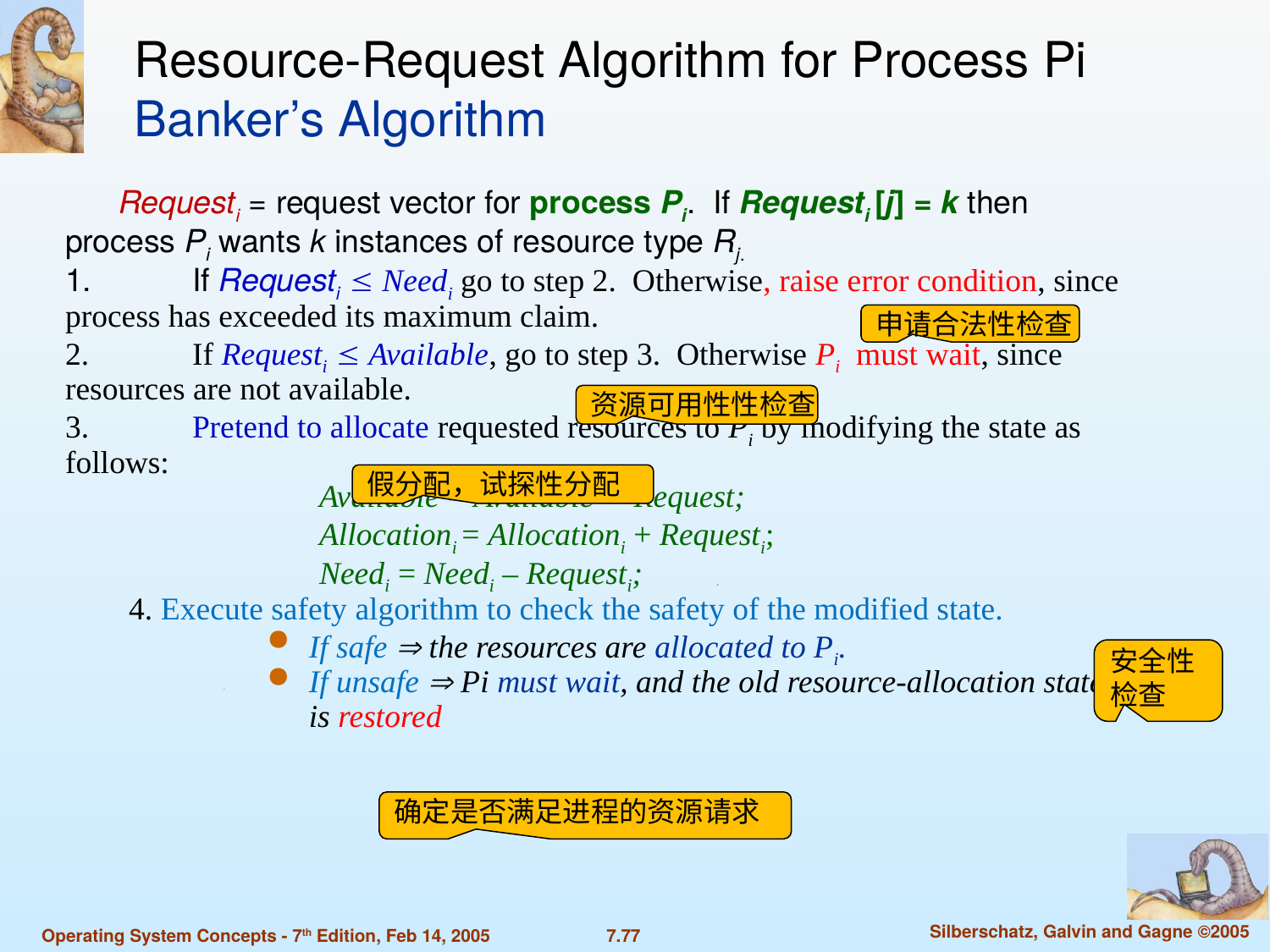

Resource-Request Algorithm for Process Pi
Banker’s Algorithm
      Requesti = request vector for process Pi.  If Requesti [j] = k then process Pi wants k instances of resource type Rj.
1.	If Requesti ≤ Needi go to step 2.  Otherwise, raise error condition, since process has exceeded its maximum claim.
2.	If Requesti ≤ Available, go to step 3.  Otherwise Pi  must wait, since resources are not available.
3.	Pretend to allocate requested resources to Pi by modifying the state as follows:
		Available = Available  – Request;
		Allocationi = Allocationi + Requesti;
		Needi = Needi – Requesti;
4. Execute safety algorithm to check the safety of the modified state.
If safe ⇒ the resources are allocated to Pi.
If unsafe ⇒ Pi must wait, and the old resource-allocation state is restored
申请合法性检查
资源可用性性检查
假分配，试探性分配
安全性检查
确定是否满足进程的资源请求